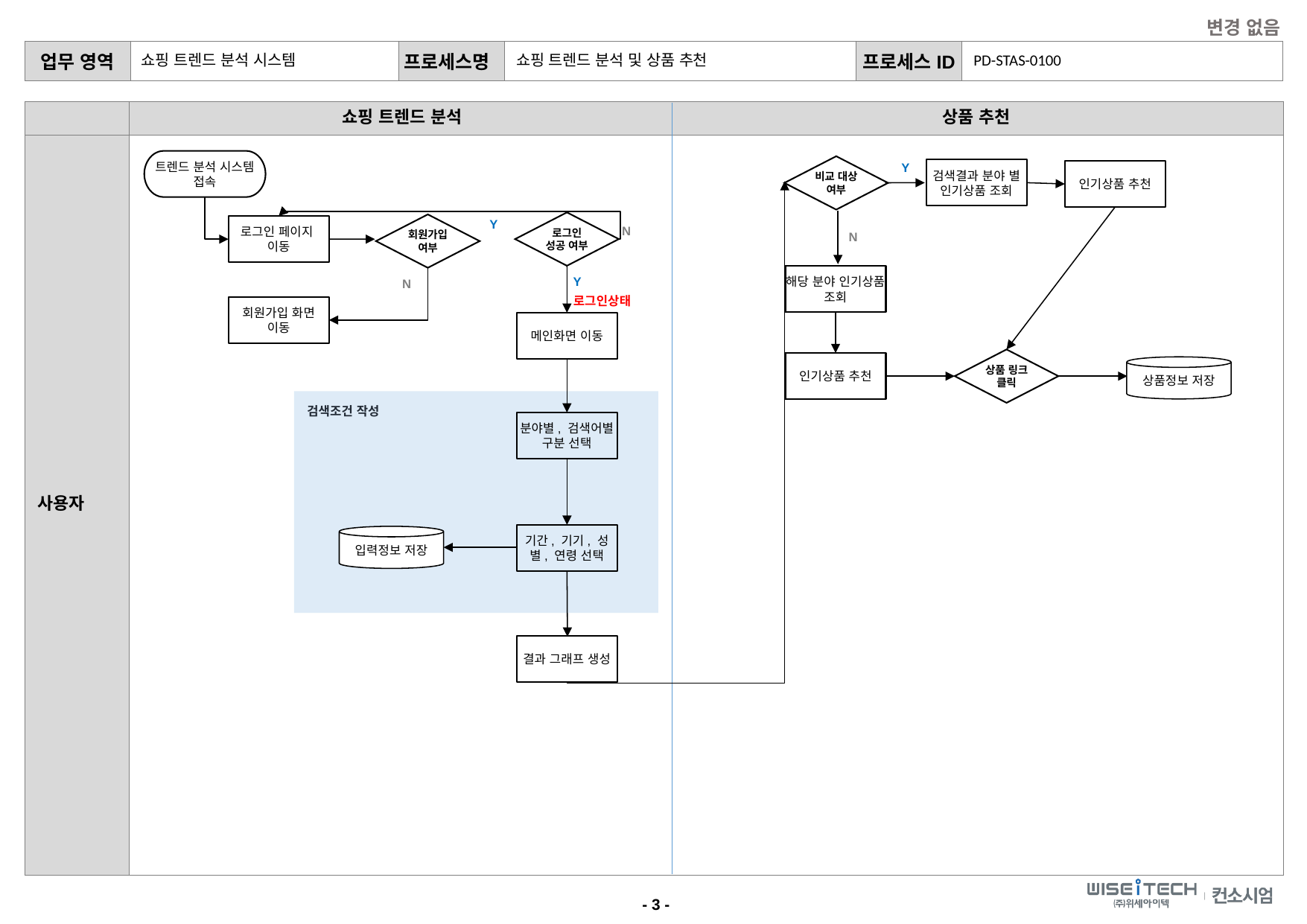

변경 없음
PD-STAS-0100
쇼핑 트렌드 분석 및 상품 추천
쇼핑 트렌드 분석 시스템
쇼핑 트렌드 분석
상품 추천
사용자
트렌드 분석 시스템
접속
Y
Y
N
비교 대상 여부
검색결과 분야 별 인기상품 조회
인기상품 추천
로그인
성공 여부
N
N
Y
회원가입
여부
로그인 페이지
이동
해당 분야 인기상품 조회
로그인상태
회원가입 화면
이동
메인화면 이동
상품 링크 클릭
인기상품 추천
상품정보 저장

검색조건 작성
분야별, 검색어별 구분 선택
기간, 기기, 성별, 연령 선택
입력정보 저장
결과 그래프 생성